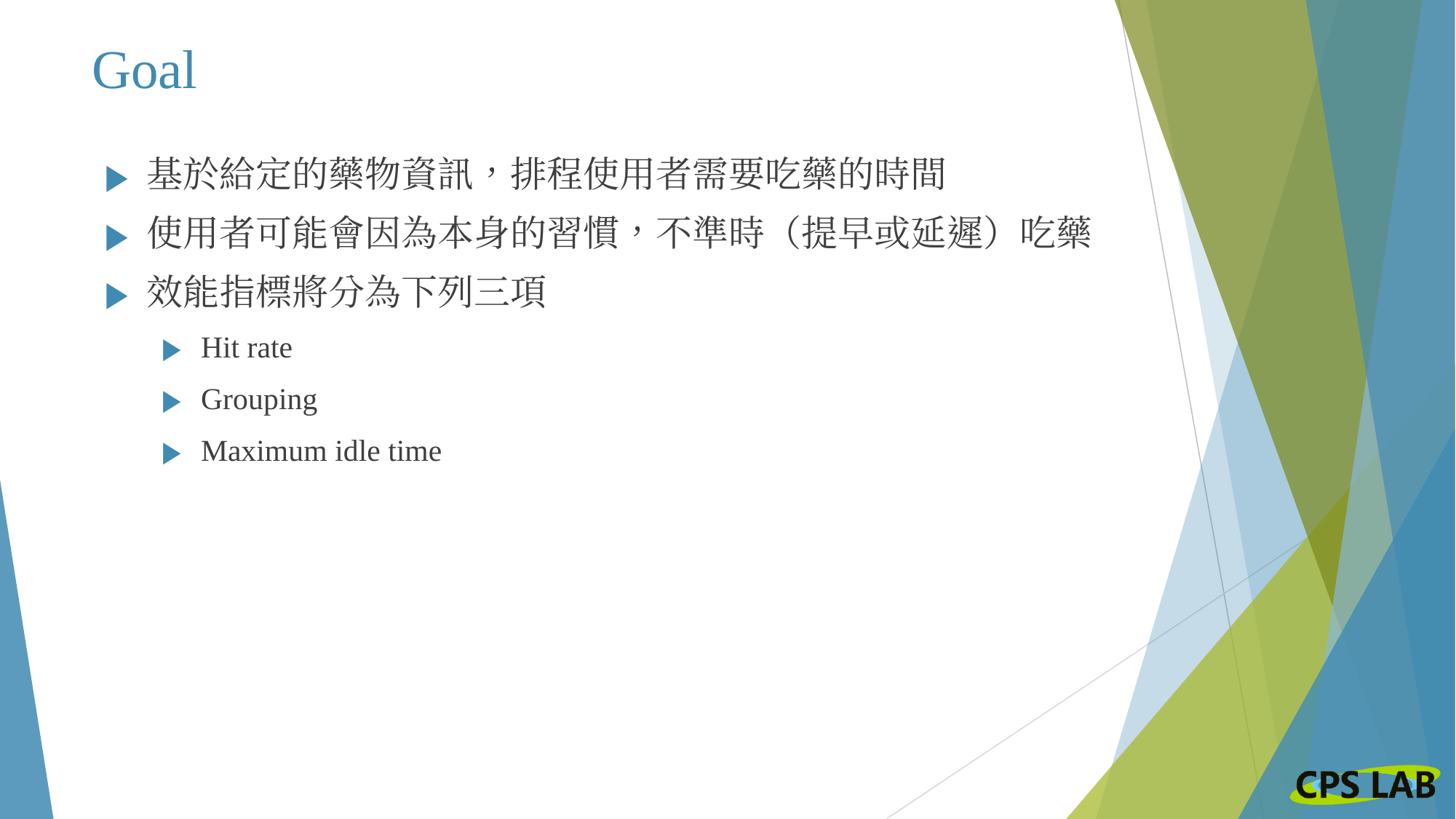

# Goal
基於給定的藥物資訊，排程使用者需要吃藥的時間
使用者可能會因為本身的習慣，不準時（提早或延遲）吃藥
效能指標將分為下列三項
Hit rate
Grouping
Maximum idle time